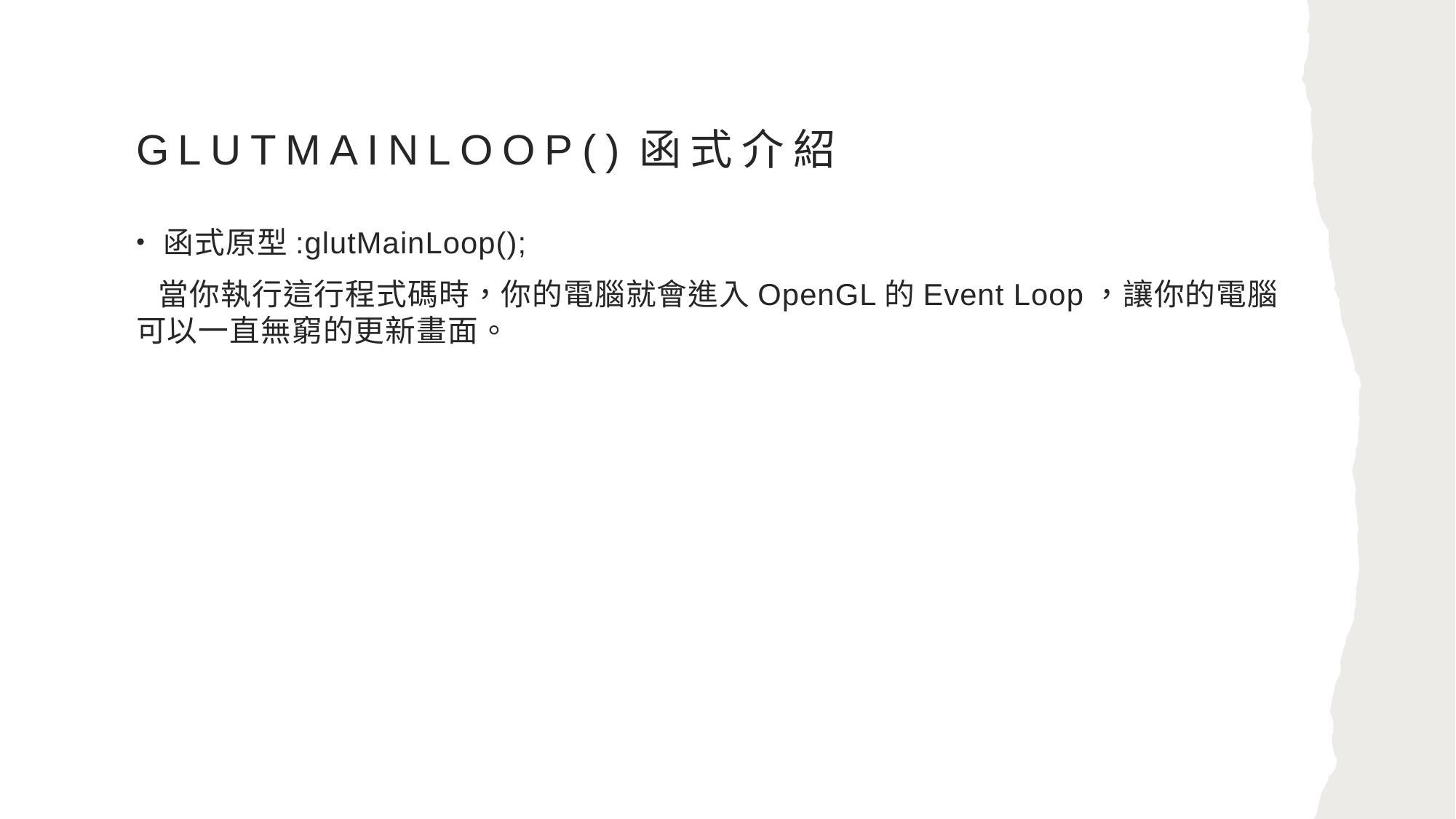

# glutMainLoop()函式介紹
函式原型:glutMainLoop();
  當你執行這行程式碼時，你的電腦就會進入OpenGL的Event Loop，讓你的電腦可以一直無窮的更新畫面。